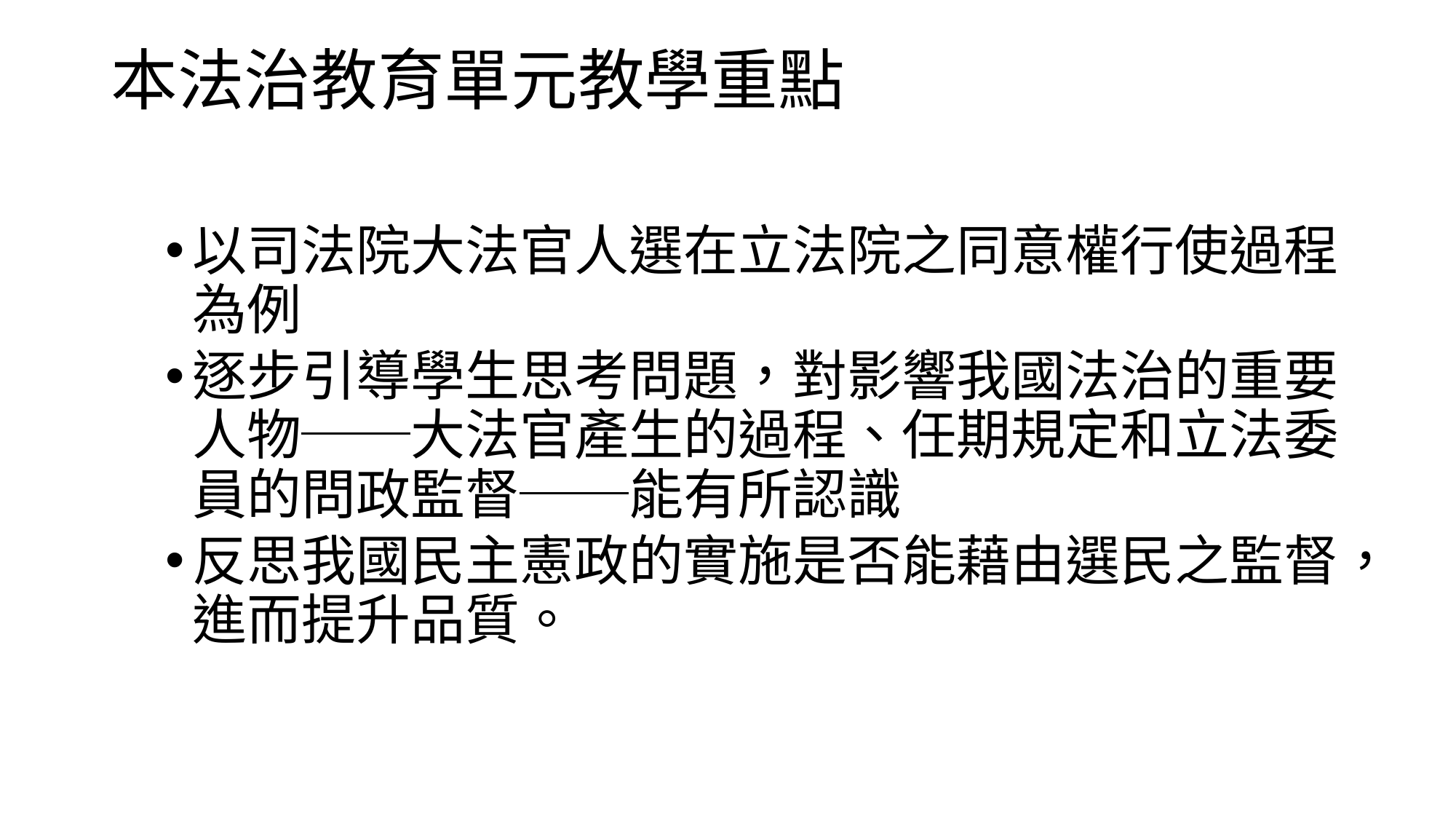

# 本法治教育單元教學重點
以司法院大法官人選在立法院之同意權行使過程為例
逐步引導學生思考問題，對影響我國法治的重要人物──大法官產生的過程、任期規定和立法委員的問政監督──能有所認識
反思我國民主憲政的實施是否能藉由選民之監督，進而提升品質。